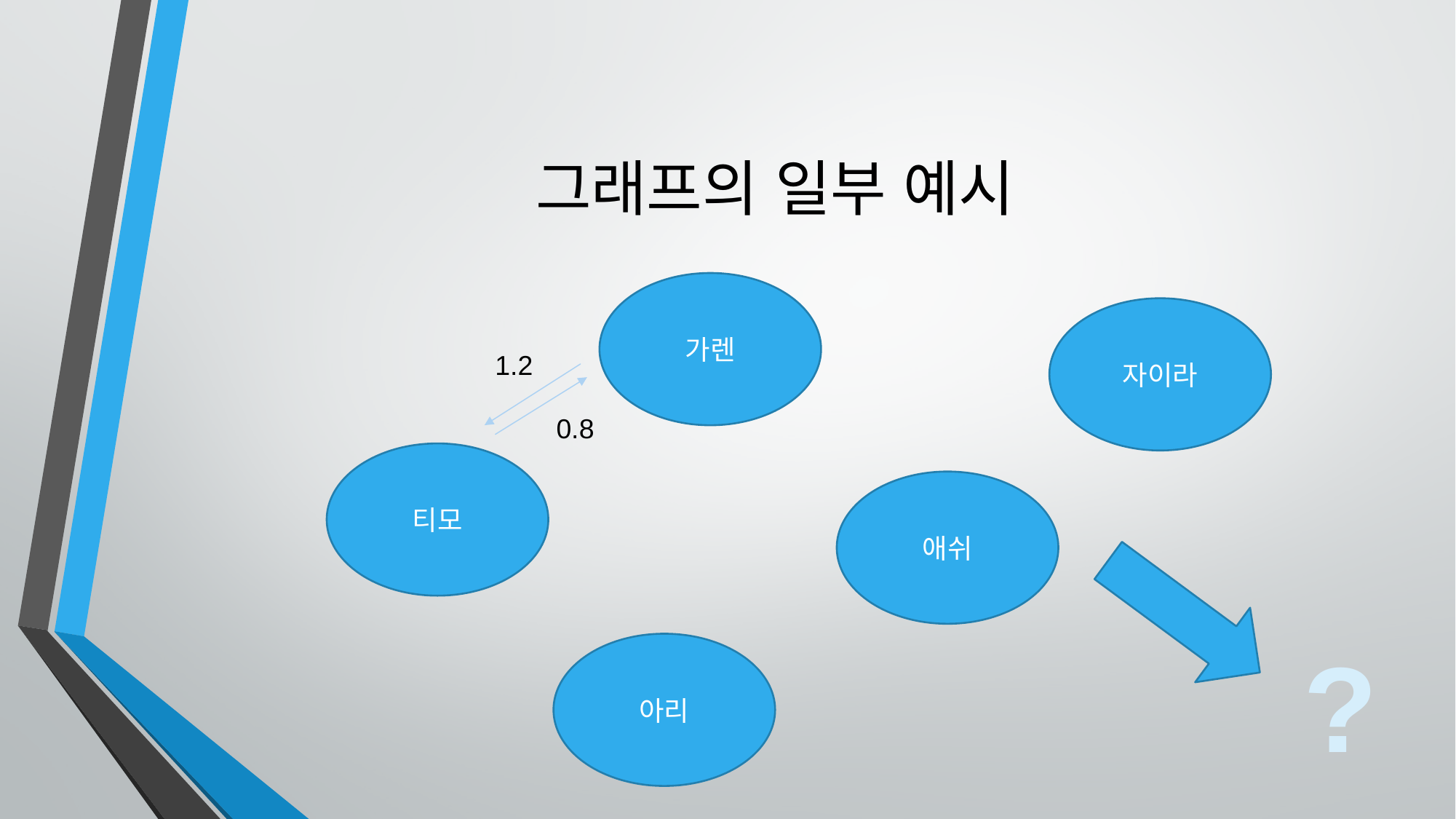

# 그래프의 일부 예시
가렌
자이라
1.2
0.8
티모
애쉬

?
아리